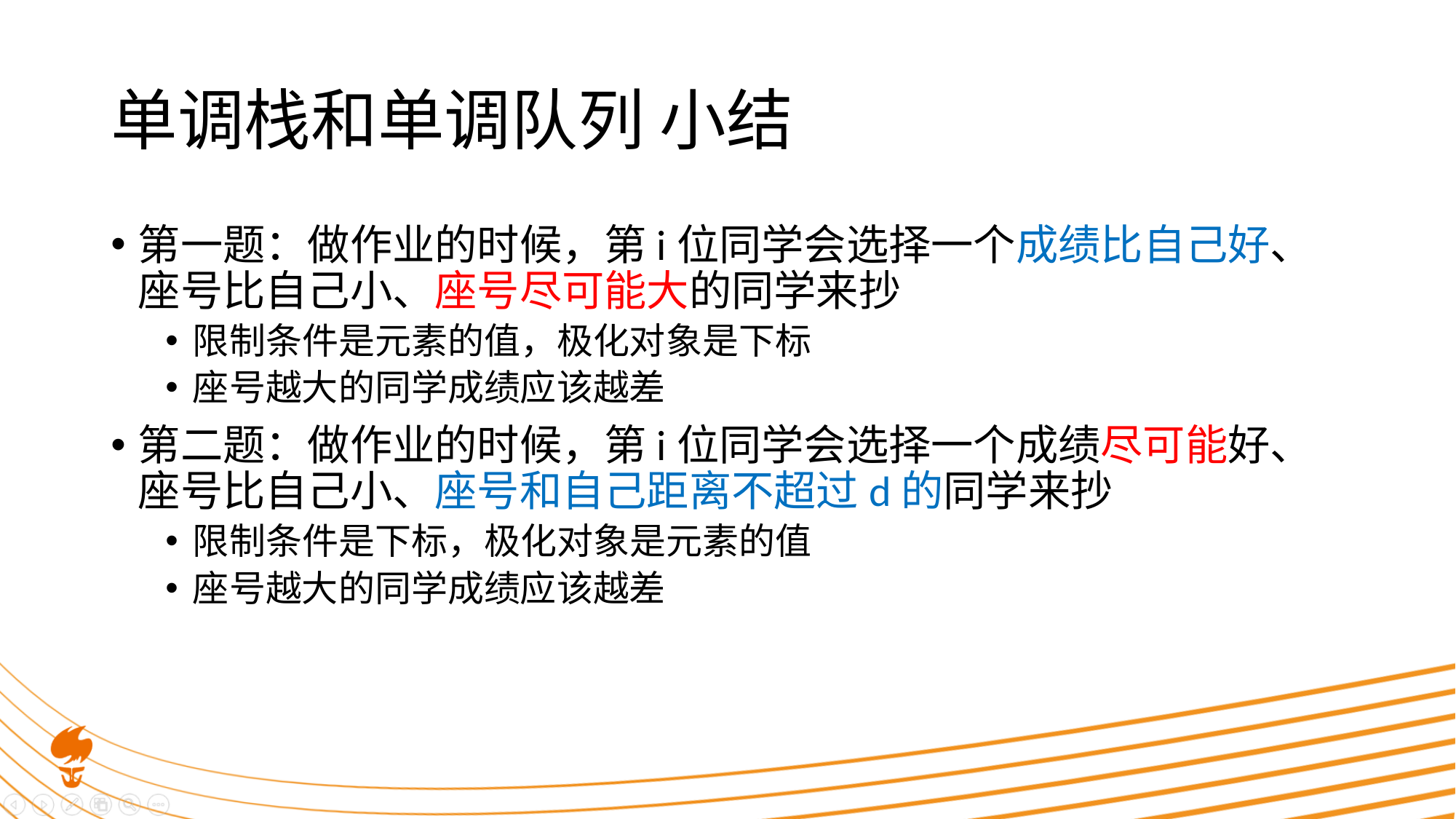

# 单调栈和单调队列 小结
第一题：做作业的时候，第i位同学会选择一个成绩比自己好、座号比自己小、座号尽可能大的同学来抄
限制条件是元素的值，极化对象是下标
座号越大的同学成绩应该越差
第二题：做作业的时候，第i位同学会选择一个成绩尽可能好、座号比自己小、座号和自己距离不超过d的同学来抄
限制条件是下标，极化对象是元素的值
座号越大的同学成绩应该越差